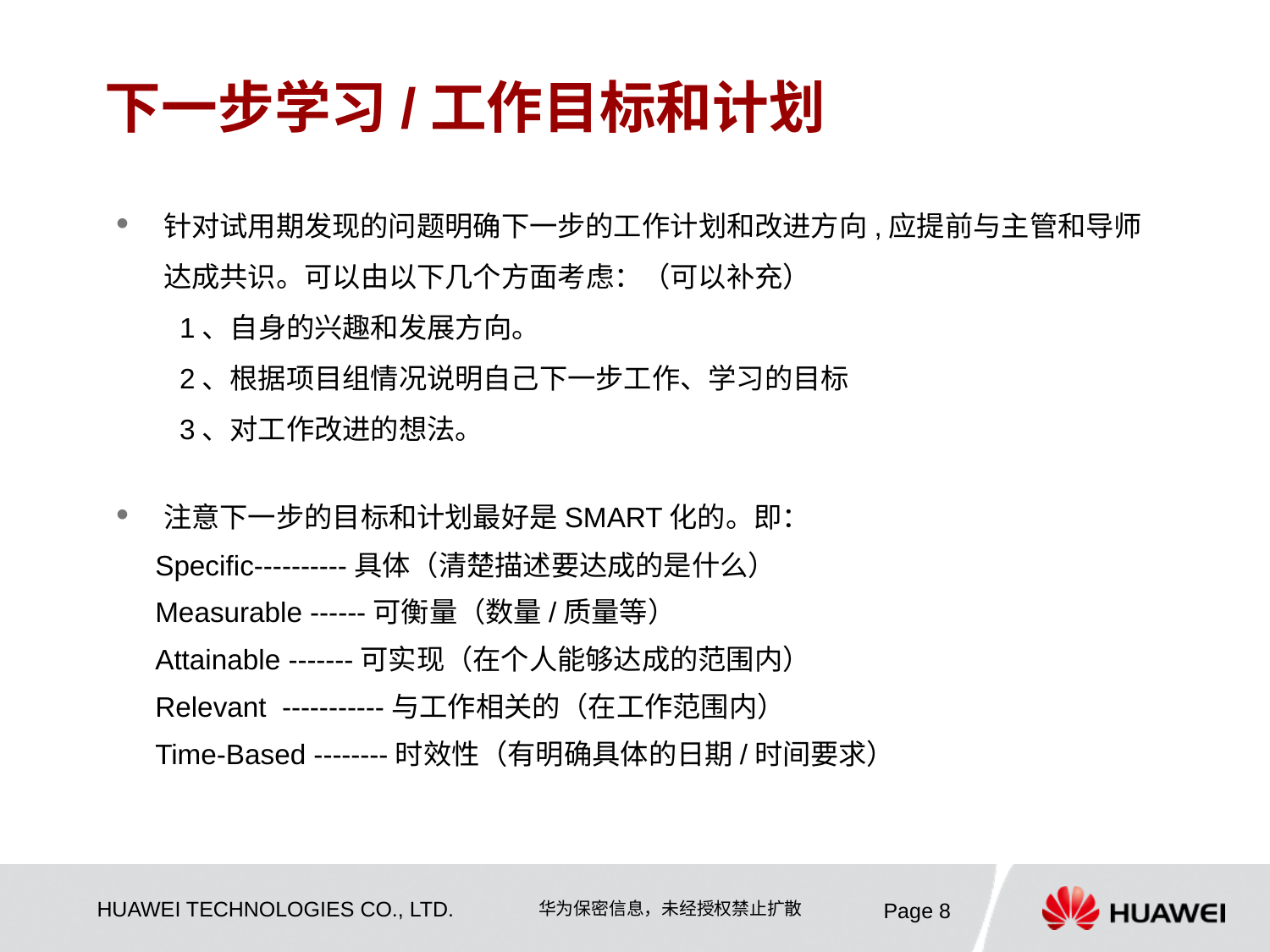

# 下一步学习/工作目标和计划
针对试用期发现的问题明确下一步的工作计划和改进方向,应提前与主管和导师达成共识。可以由以下几个方面考虑：（可以补充）
1、自身的兴趣和发展方向。
2、根据项目组情况说明自己下一步工作、学习的目标
3、对工作改进的想法。

注意下一步的目标和计划最好是SMART化的。即：
     Specific----------具体（清楚描述要达成的是什么）
     Measurable ------可衡量（数量/质量等）
     Attainable -------可实现（在个人能够达成的范围内）
     Relevant  -----------与工作相关的（在工作范围内）
     Time-Based --------时效性（有明确具体的日期/时间要求）